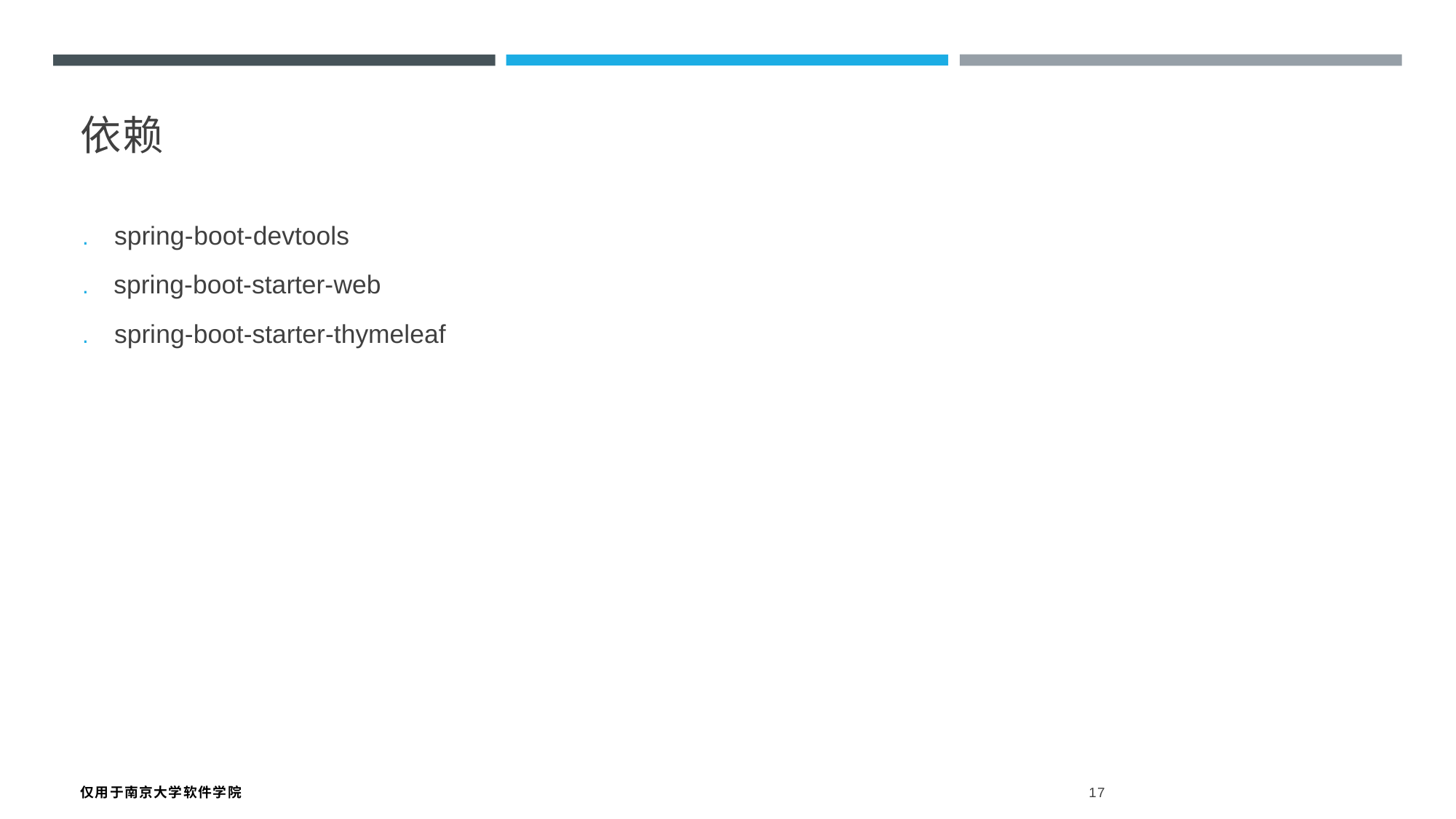

依赖

.   spring-boot-devtools
.   spring-boot-starter-web

.   spring-boot-starter-thymeleaf

仅用于南京大学软件学院                                                                                                                                                                                                                                                                                17